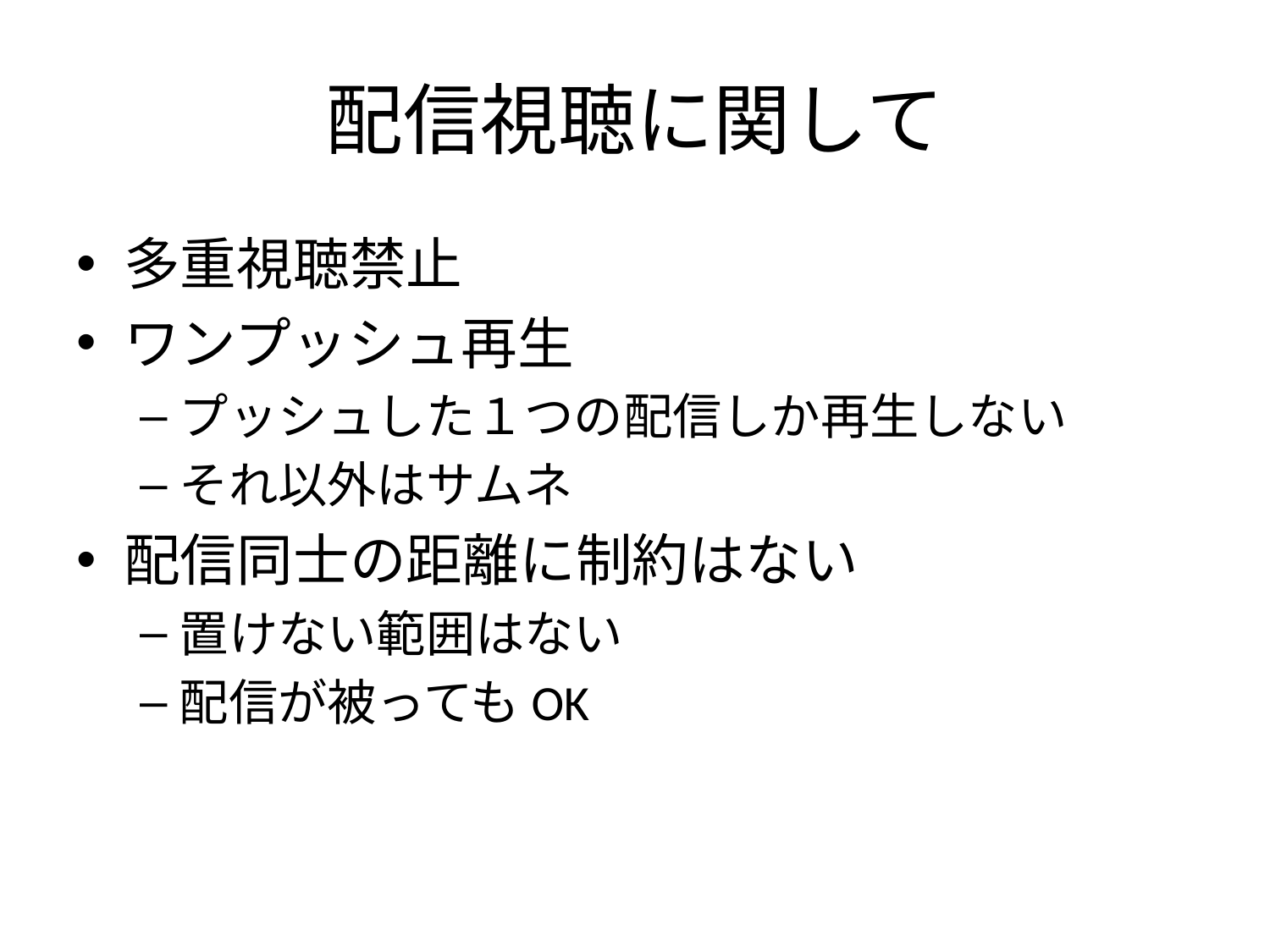

# 配信視聴に関して
多重視聴禁止
ワンプッシュ再生
プッシュした１つの配信しか再生しない
それ以外はサムネ
配信同士の距離に制約はない
置けない範囲はない
配信が被ってもOK